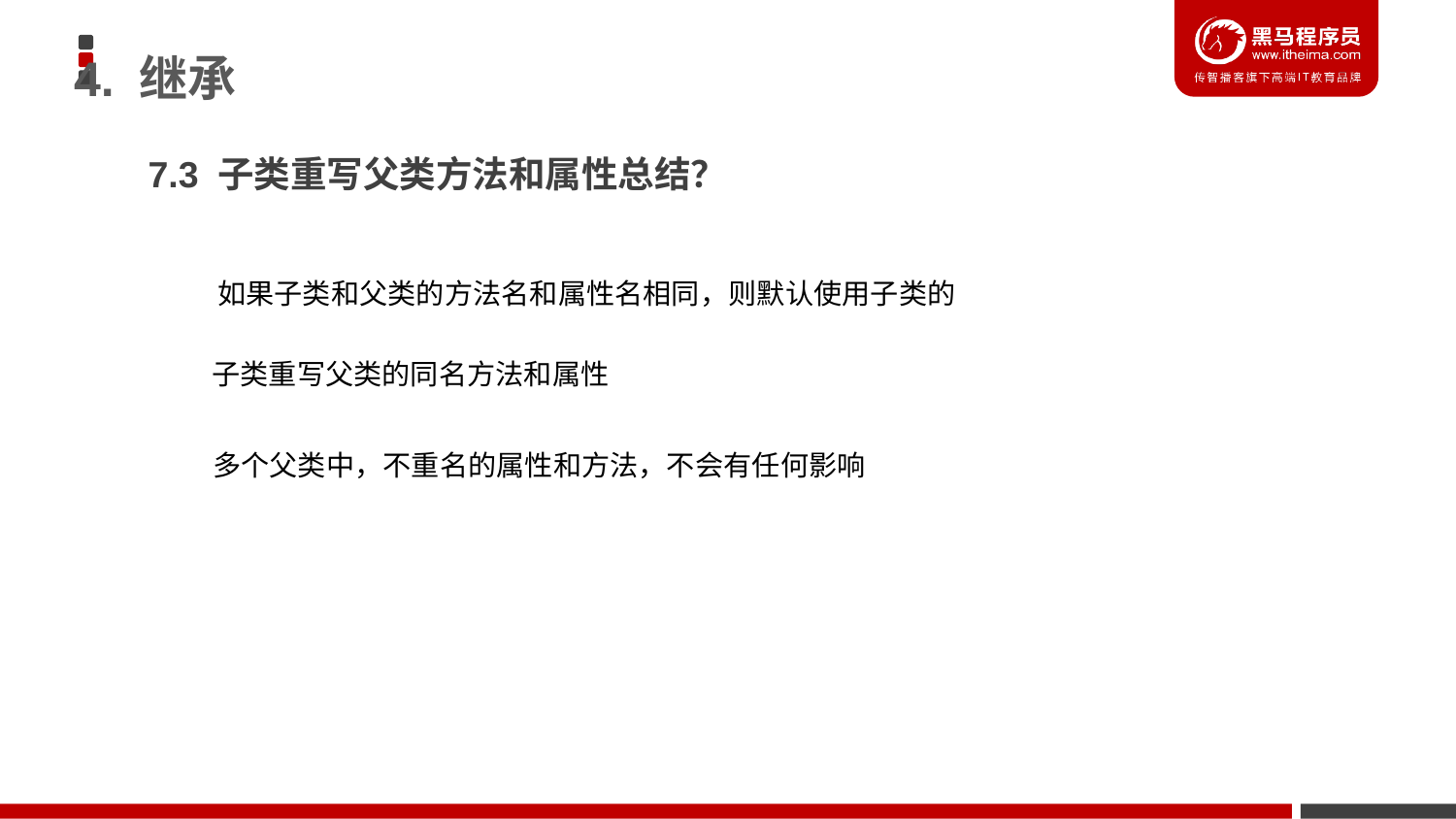

4. 继承
7.3 子类重写父类方法和属性总结？
如果子类和父类的方法名和属性名相同，则默认使用子类的
子类重写父类的同名方法和属性
多个父类中，不重名的属性和方法，不会有任何影响